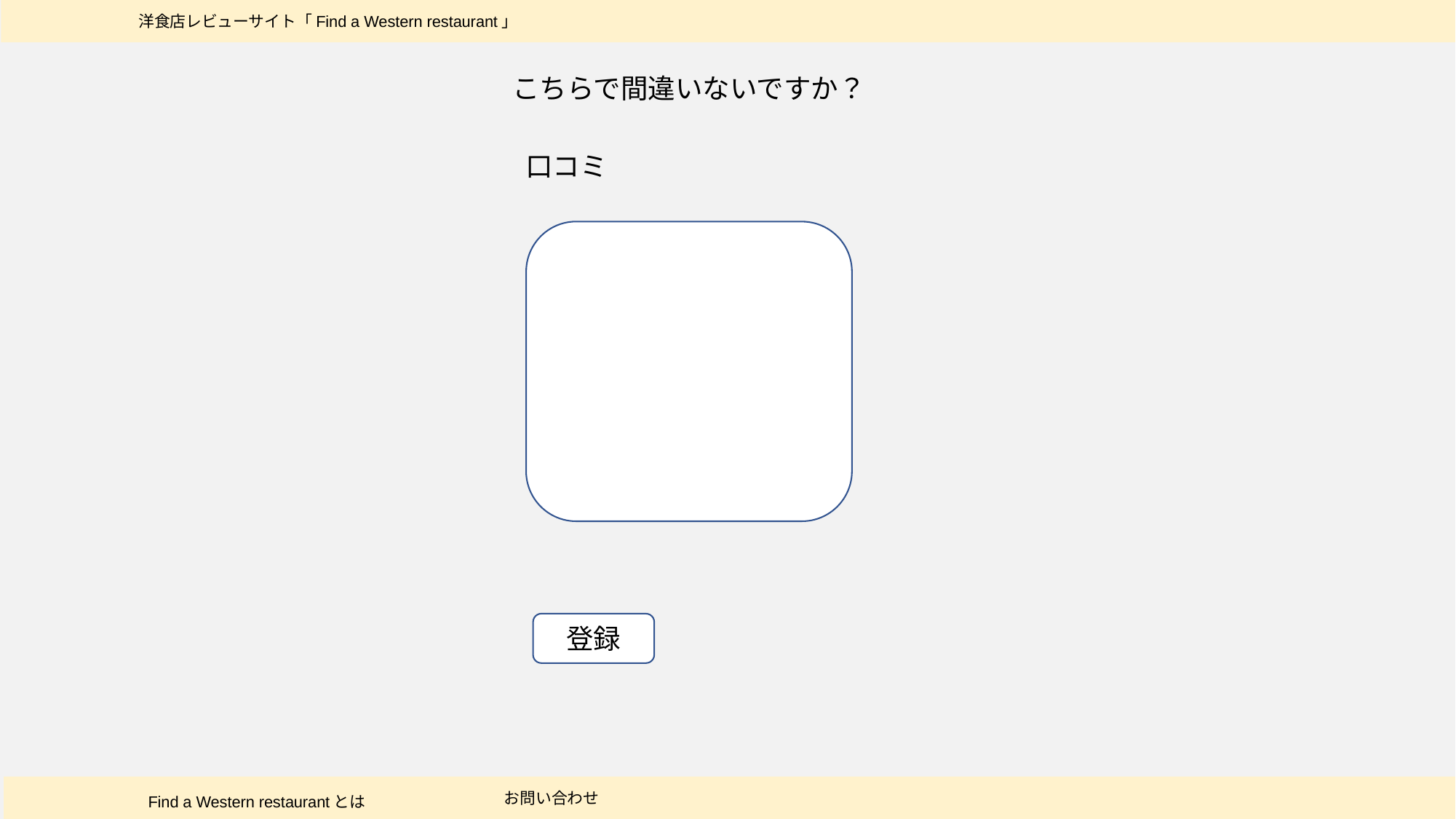

洋食店レビューサイト「Find a Western restaurant」
こちらで間違いないですか？
口コミ

登録

お問い合わせ
Find a Western restaurantとは